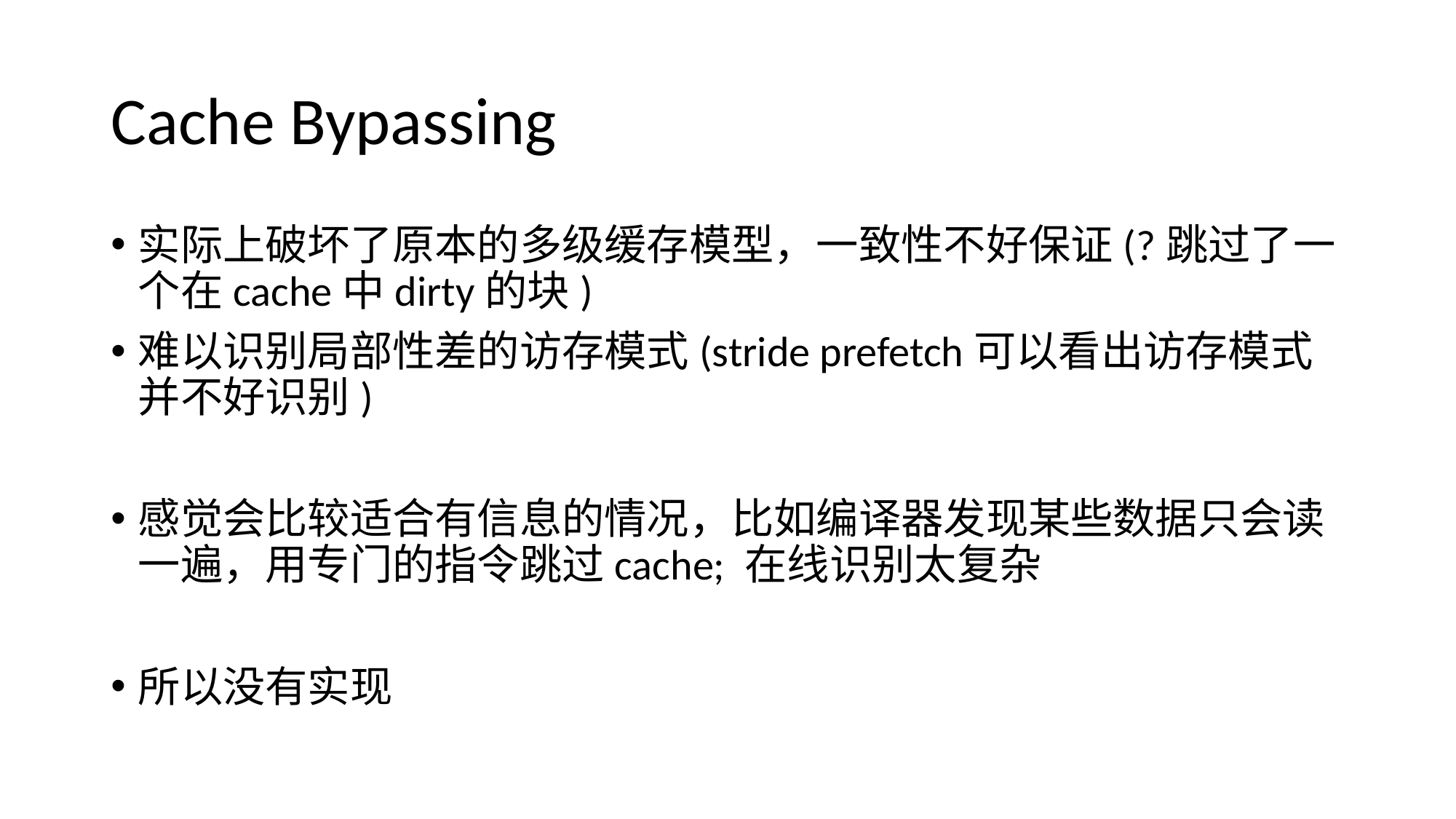

# Cache Bypassing
实际上破坏了原本的多级缓存模型，一致性不好保证(?跳过了一个在cache中dirty的块)
难以识别局部性差的访存模式(stride prefetch可以看出访存模式并不好识别)

感觉会比较适合有信息的情况，比如编译器发现某些数据只会读一遍，用专门的指令跳过cache; 在线识别太复杂

所以没有实现